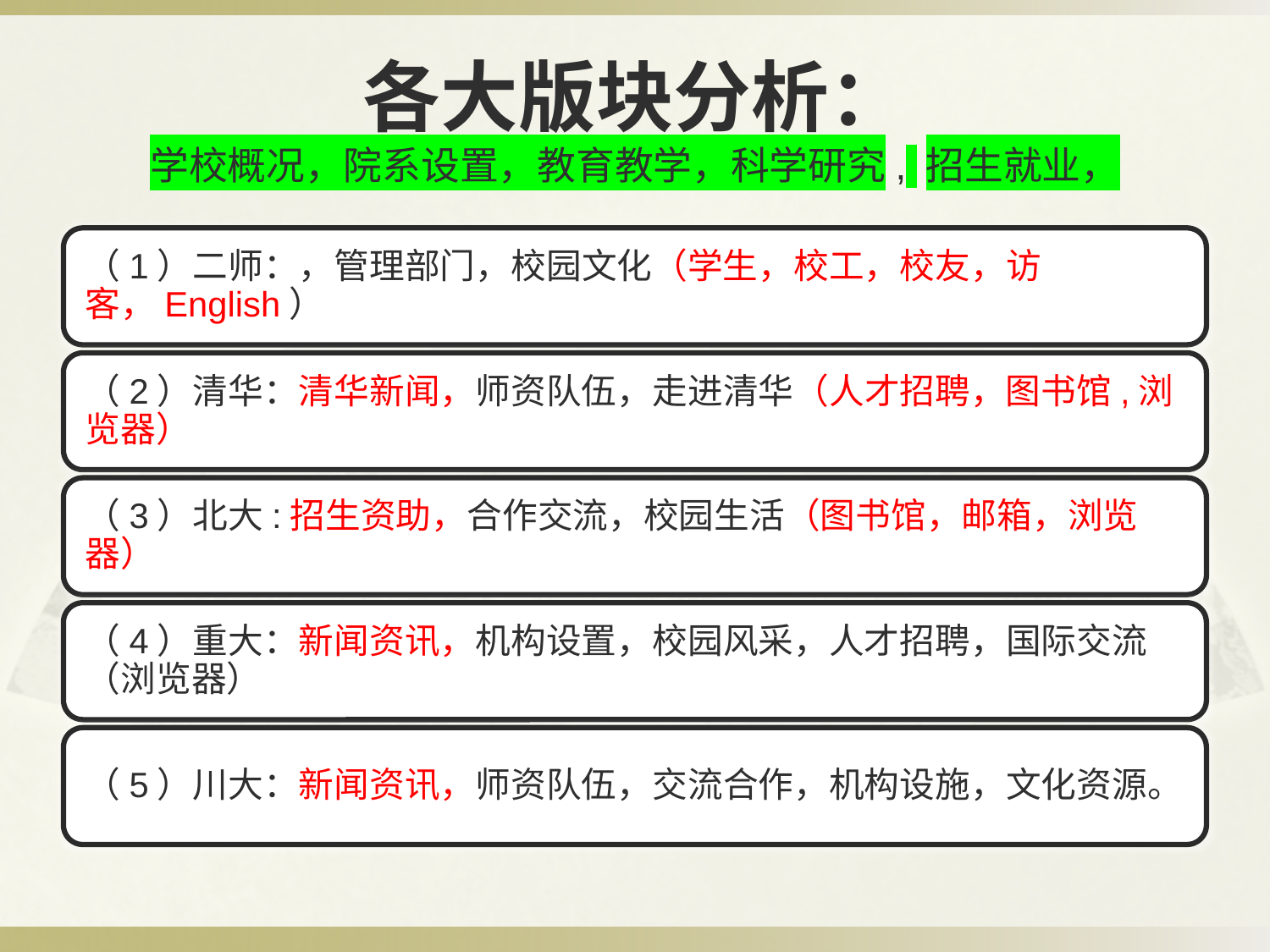

# 各大版块分析： 学校概况，院系设置，教育教学，科学研究, 招生就业，
（1）二师：，管理部门，校园文化（学生，校工，校友，访客，English）
（2）清华：清华新闻，师资队伍，走进清华（人才招聘，图书馆,浏览器）
（3）北大:招生资助，合作交流，校园生活（图书馆，邮箱，浏览器）
（4）重大：新闻资讯，机构设置，校园风采，人才招聘，国际交流（浏览器）
（5）川大：新闻资讯，师资队伍，交流合作，机构设施，文化资源。